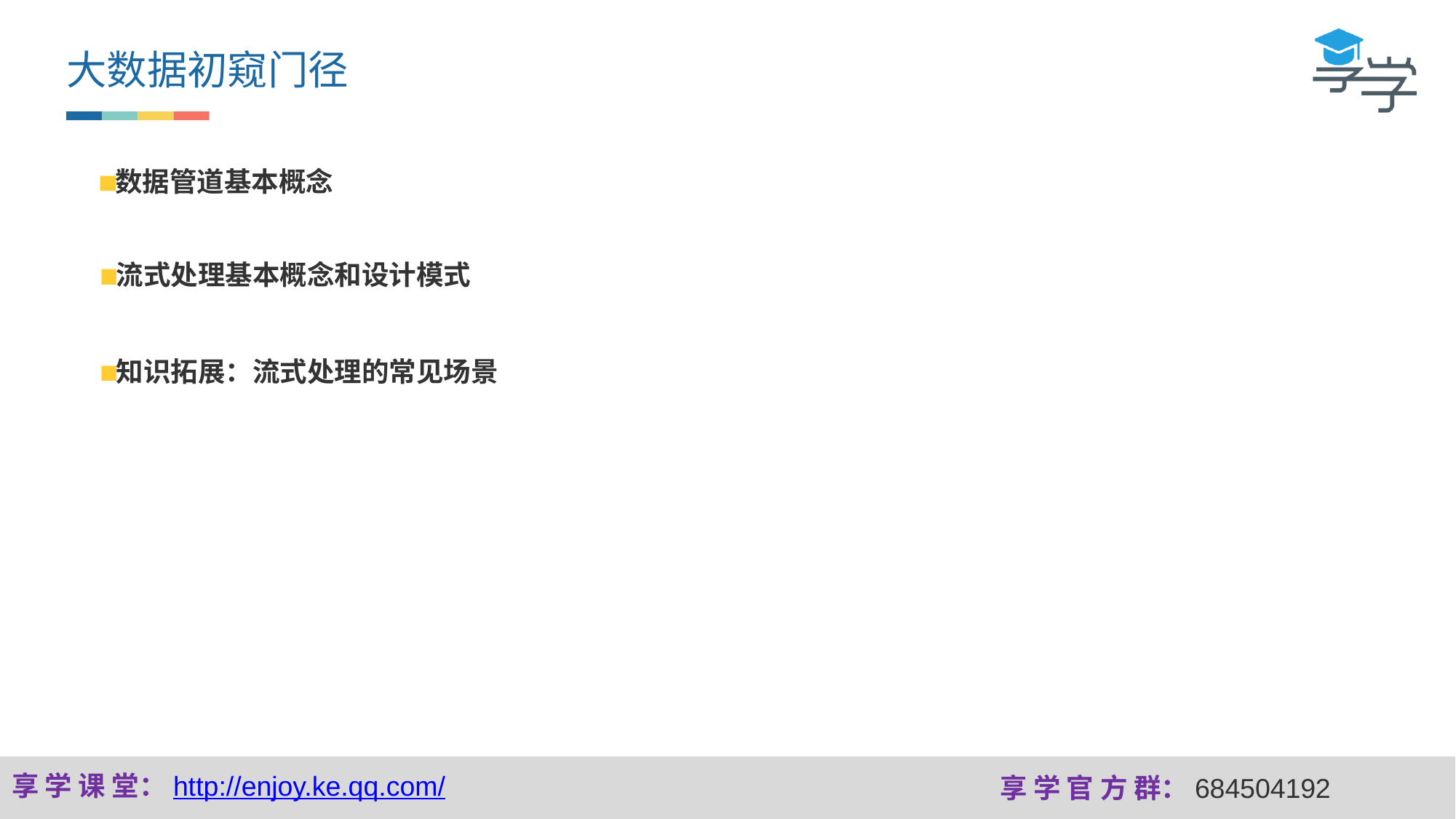

大数据初窥门径

数据管道基本概念
流式处理基本概念和设计模式
知识拓展：流式处理的常见场景